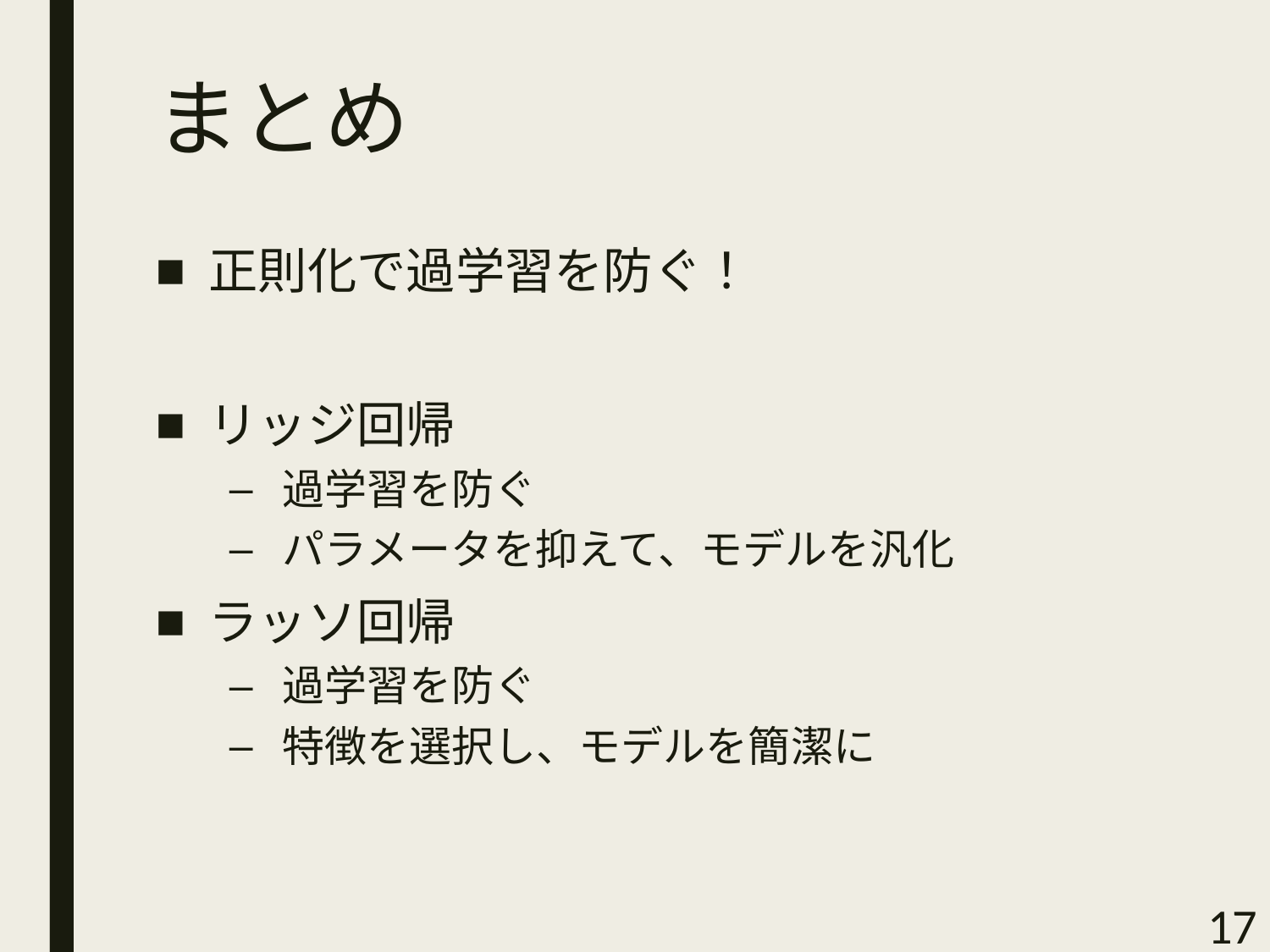

# まとめ
正則化で過学習を防ぐ！

リッジ回帰
過学習を防ぐ
パラメータを抑えて、モデルを汎化
ラッソ回帰
過学習を防ぐ
特徴を選択し、モデルを簡潔に

17